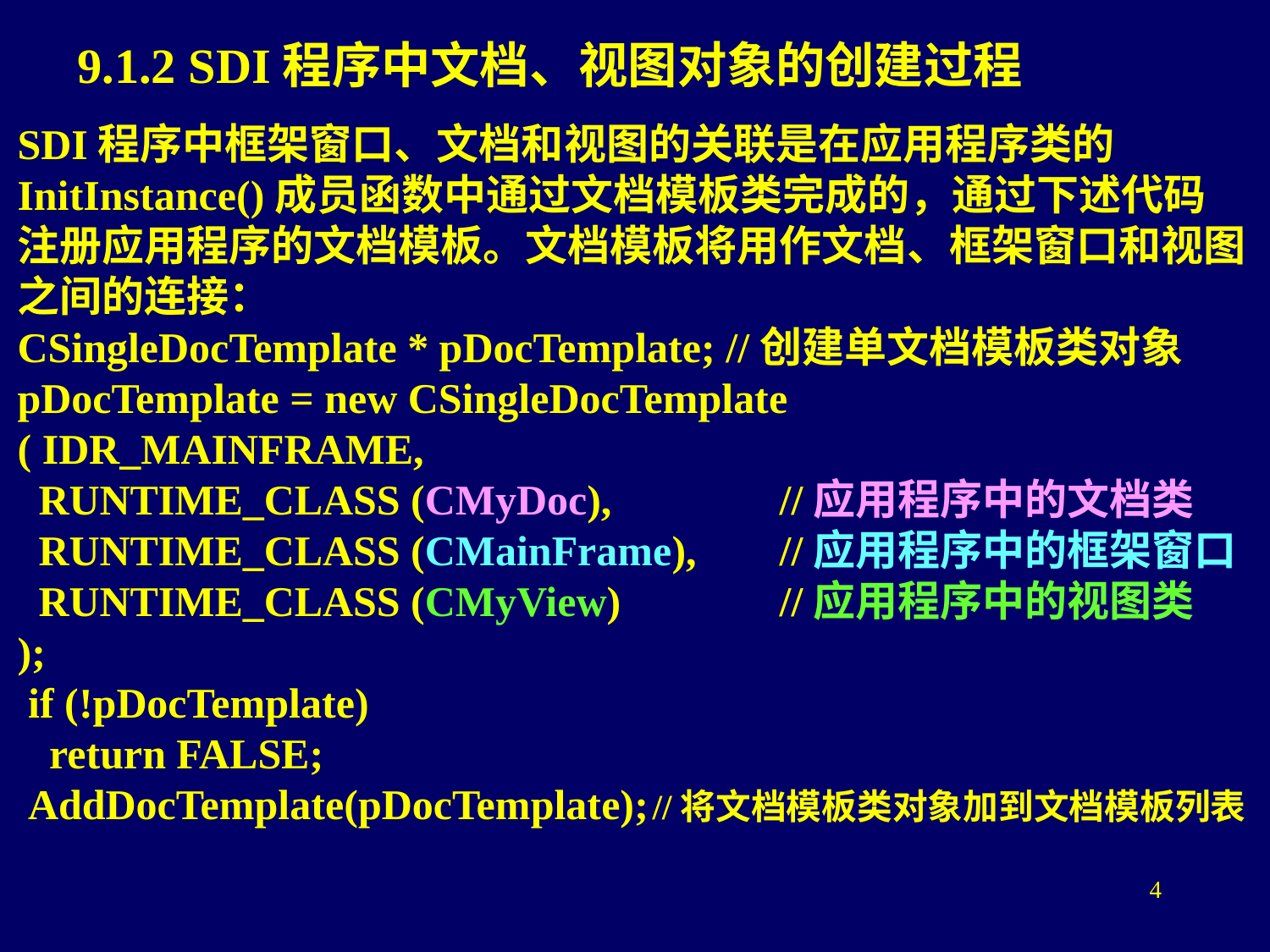

# 9.1.2 SDI程序中文档、视图对象的创建过程
SDI程序中框架窗口、文档和视图的关联是在应用程序类的InitInstance()成员函数中通过文档模板类完成的，通过下述代码注册应用程序的文档模板。文档模板将用作文档、框架窗口和视图之间的连接：
CSingleDocTemplate * pDocTemplate; //创建单文档模板类对象
pDocTemplate = new CSingleDocTemplate
( IDR_MAINFRAME,
  RUNTIME_CLASS (CMyDoc), 		//应用程序中的文档类
  RUNTIME_CLASS (CMainFrame), 	//应用程序中的框架窗口
  RUNTIME_CLASS (CMyView)		//应用程序中的视图类
);
 if (!pDocTemplate)
   return FALSE;
 AddDocTemplate(pDocTemplate);	//将文档模板类对象加到文档模板列表

4